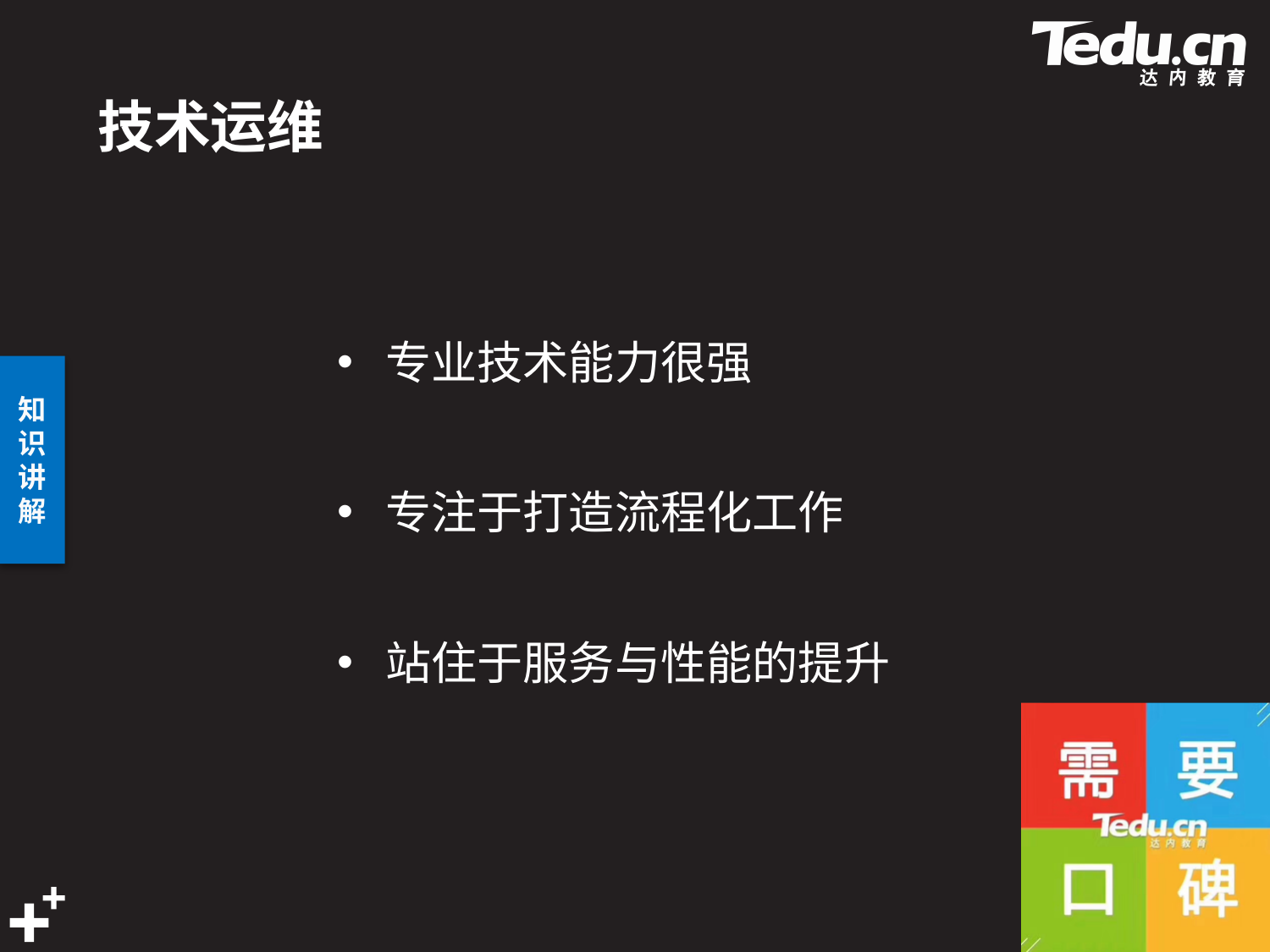

# 技术运维
专业技术能力很强

专注于打造流程化工作

站住于服务与性能的提升